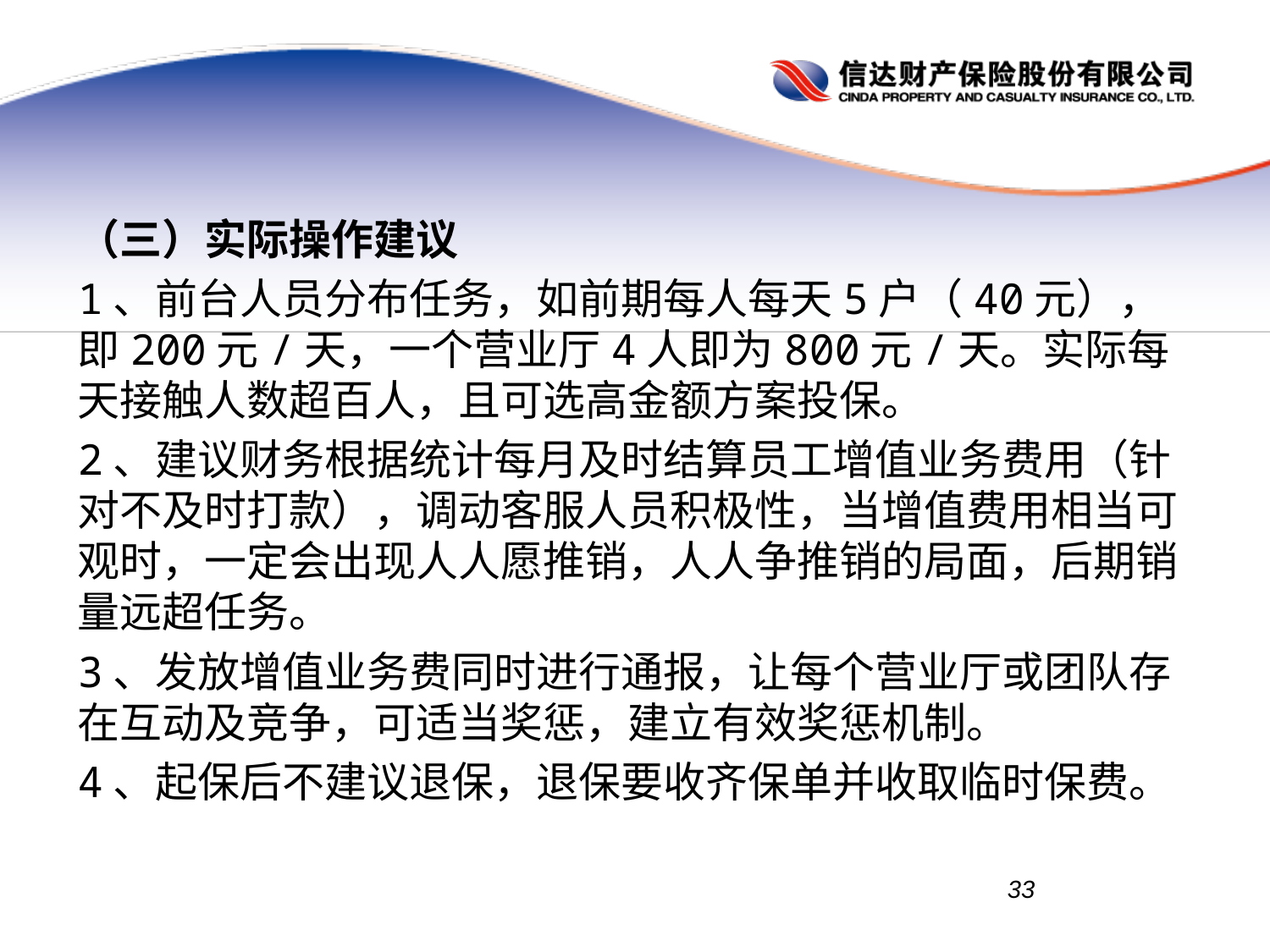

（三）实际操作建议
1、前台人员分布任务，如前期每人每天5户（40元），即200元/天，一个营业厅4人即为800元/天。实际每天接触人数超百人，且可选高金额方案投保。
2、建议财务根据统计每月及时结算员工增值业务费用（针对不及时打款），调动客服人员积极性，当增值费用相当可观时，一定会出现人人愿推销，人人争推销的局面，后期销量远超任务。
3、发放增值业务费同时进行通报，让每个营业厅或团队存在互动及竞争，可适当奖惩，建立有效奖惩机制。
4、起保后不建议退保，退保要收齐保单并收取临时保费。
33